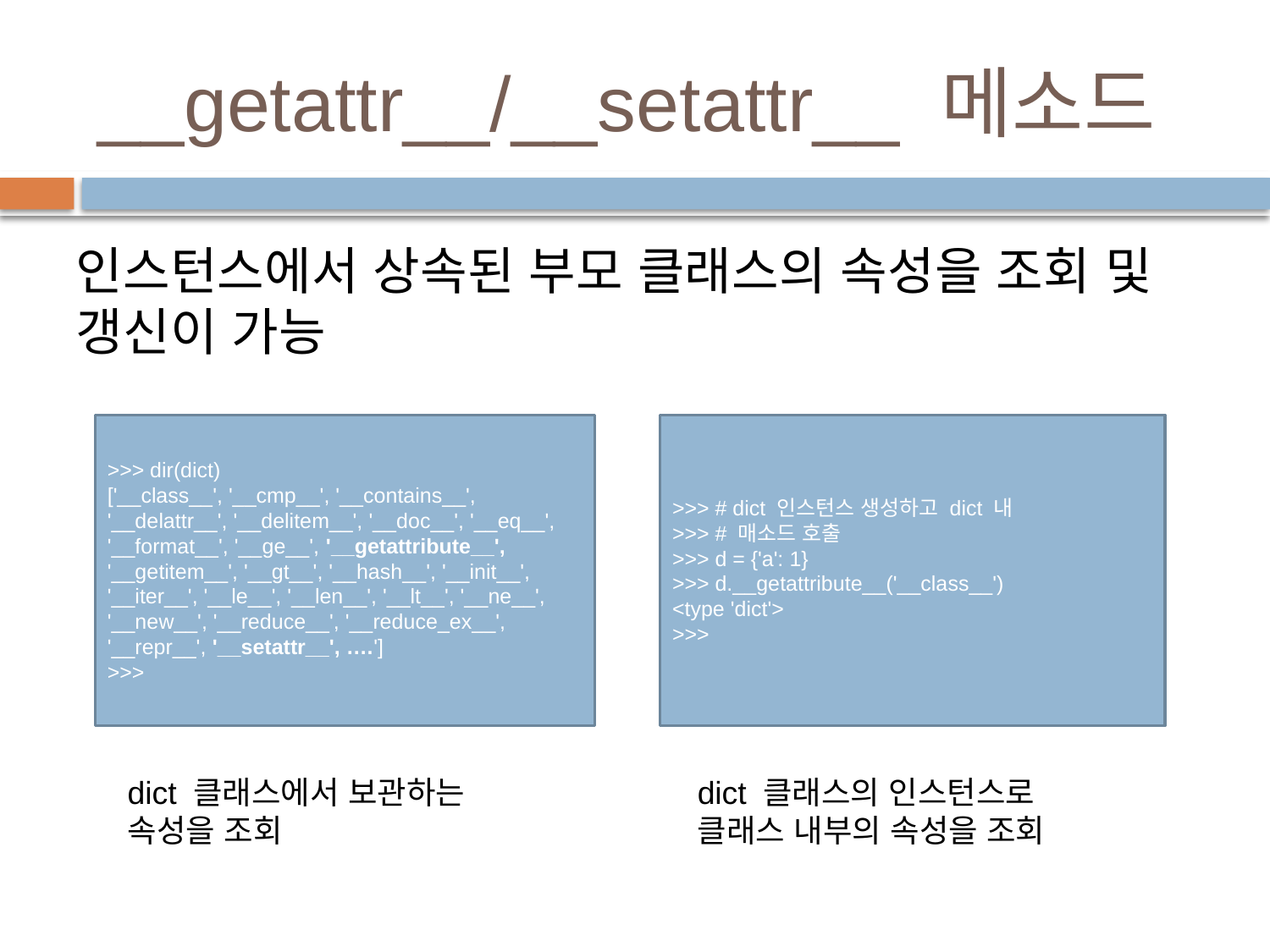

# __getattr__/__setattr__ 메소드
인스턴스에서 상속된 부모 클래스의 속성을 조회 및 갱신이 가능
>>> dir(dict)
['__class__', '__cmp__', '__contains__', '__delattr__', '__delitem__', '__doc__', '__eq__', '__format__', '__ge__', '__getattribute__', '__getitem__', '__gt__', '__hash__', '__init__', '__iter__', '__le__', '__len__', '__lt__', '__ne__', '__new__', '__reduce__', '__reduce_ex__', '__repr__', '__setattr__', ….']
>>>
>>> # dict 인스턴스 생성하고 dict 내
>>> # 매소드 호출
>>> d = {'a': 1}
>>> d.__getattribute__('__class__')
<type 'dict'>
>>>
dict 클래스에서 보관하는 속성을 조회
dict 클래스의 인스턴스로 클래스 내부의 속성을 조회